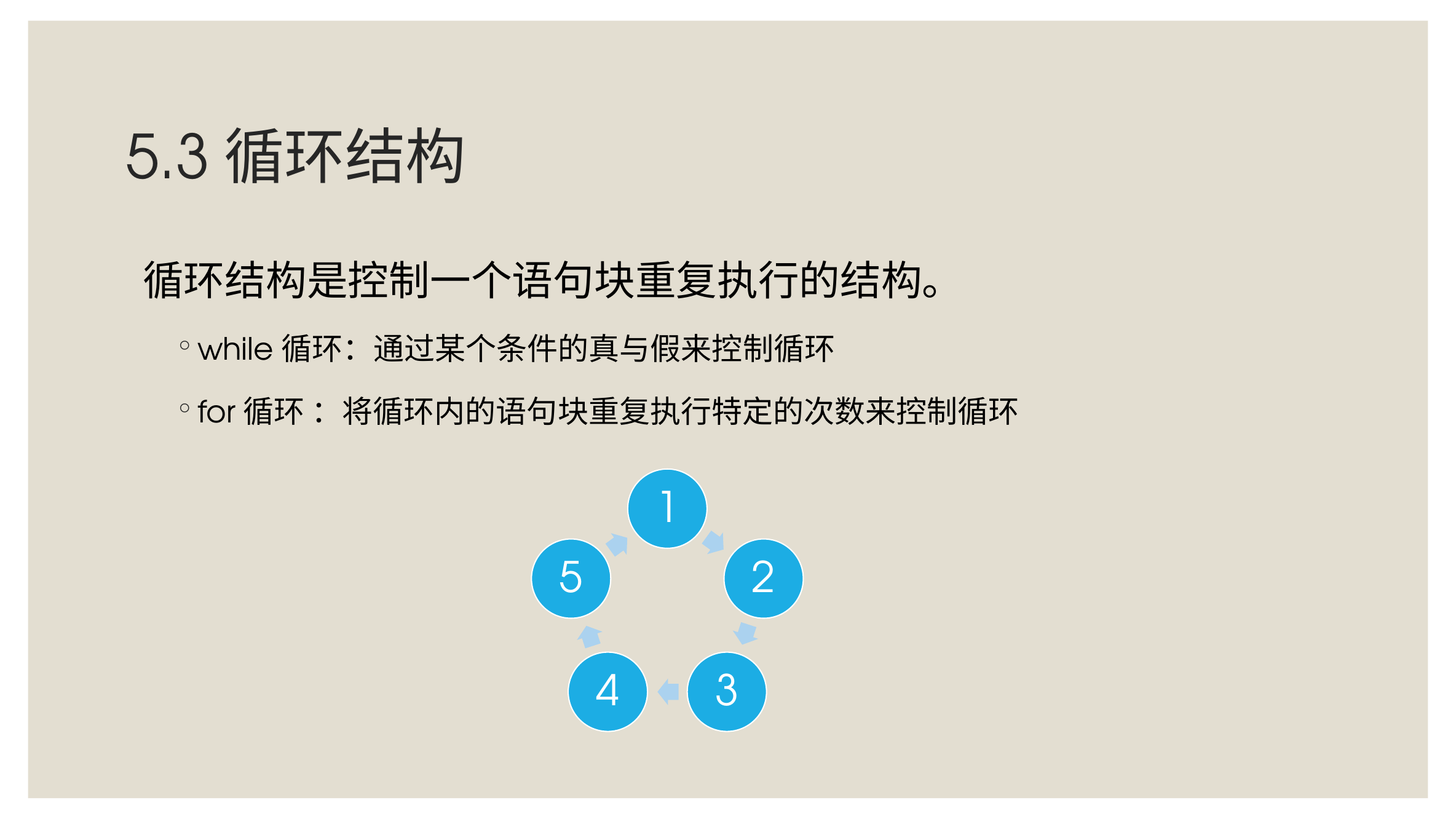

# 5.3循环结构
循环结构是控制一个语句块重复执行的结构。
while循环：通过某个条件的真与假来控制循环
for循环 ：将循环内的语句块重复执行特定的次数来控制循环

1

2

3

4

5